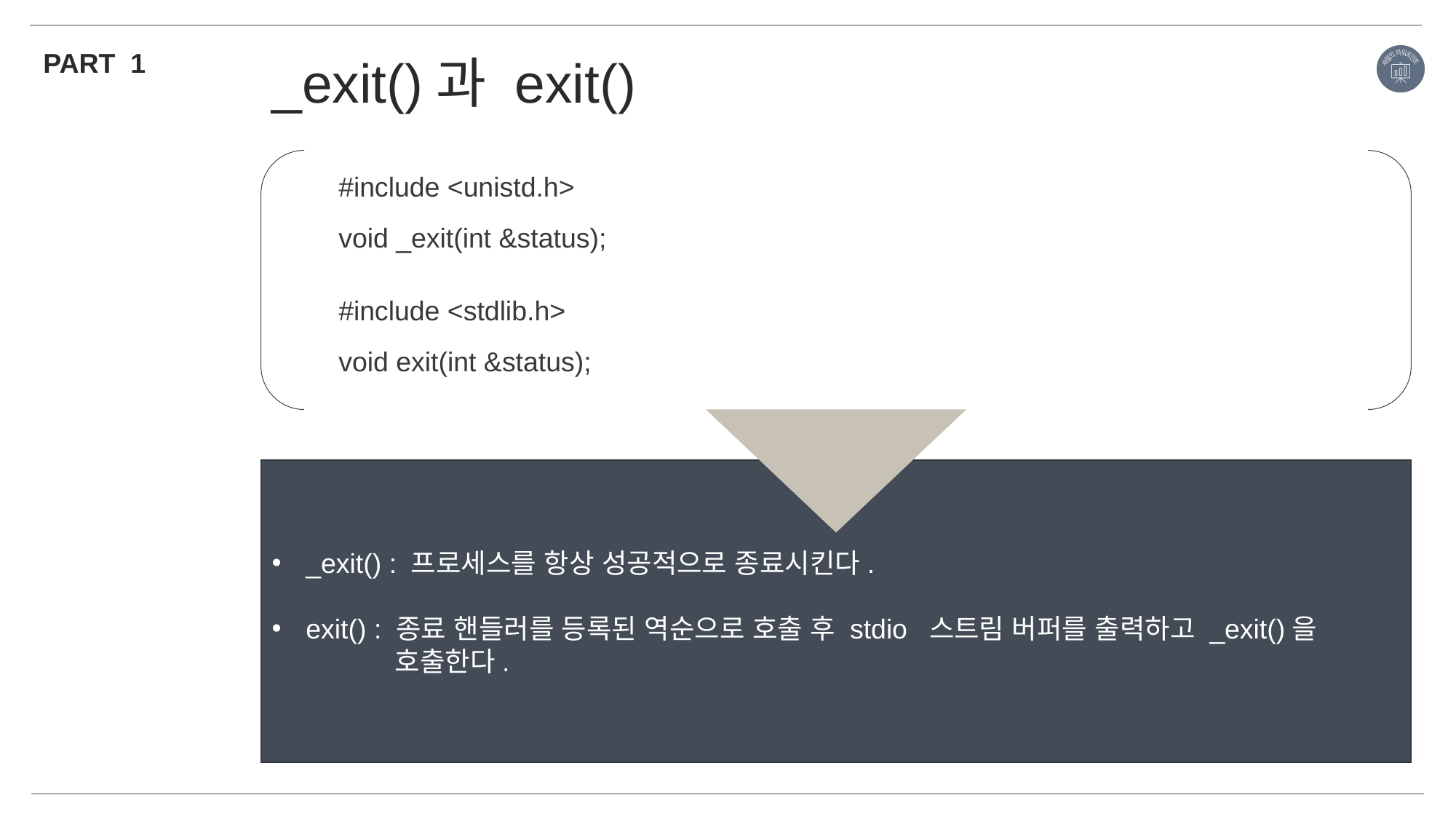

PART  1
_exit()과 exit()

#include <unistd.h>

void _exit(int &status);
#include <stdlib.h>

void exit(int &status);

_exit() : 프로세스를 항상 성공적으로 종료시킨다.

exit() : 종료 핸들러를 등록된 역순으로 호출 후 stdio  스트림 버퍼를 출력하고 _exit()을
	 호출한다.